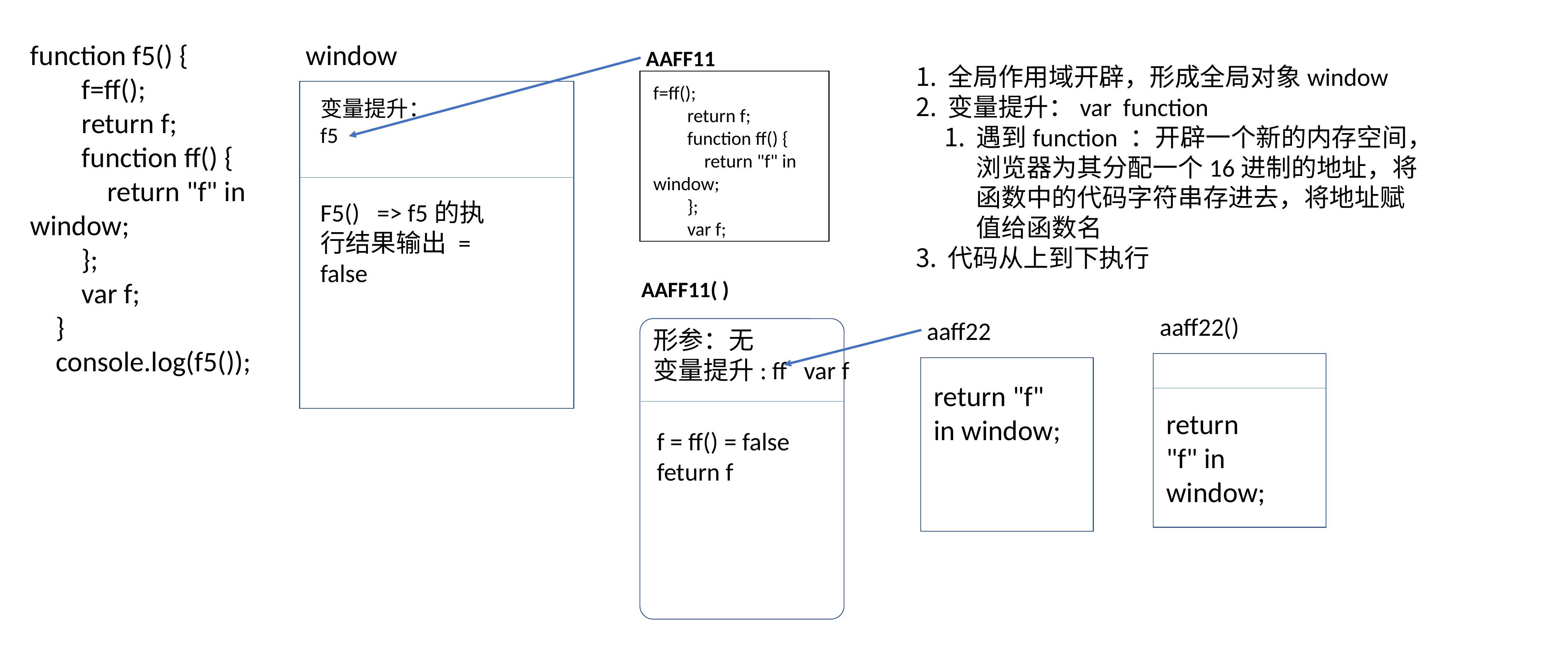

function f5() {
        f=ff();
        return f;
        function ff() {
            return "f" in window;
        };
        var f;
    }
    console.log(f5());
window
AAFF11
全局作用域开辟，形成全局对象window
变量提升：var  function
遇到function ：开辟一个新的内存空间，浏览器为其分配一个16进制的地址，将函数中的代码字符串存进去，将地址赋值给函数名
代码从上到下执行

f=ff();
        return f;
        function ff() {
            return "f" in window;
        };
        var f;

变量提升：
f5
F5()   => f5的执行结果输出 = false
AAFF11( )
aaff22()
aaff22

形参：无
变量提升: ff   var f

return "f" in window;
return
"f" in window;
f = ff() = false
feturn f